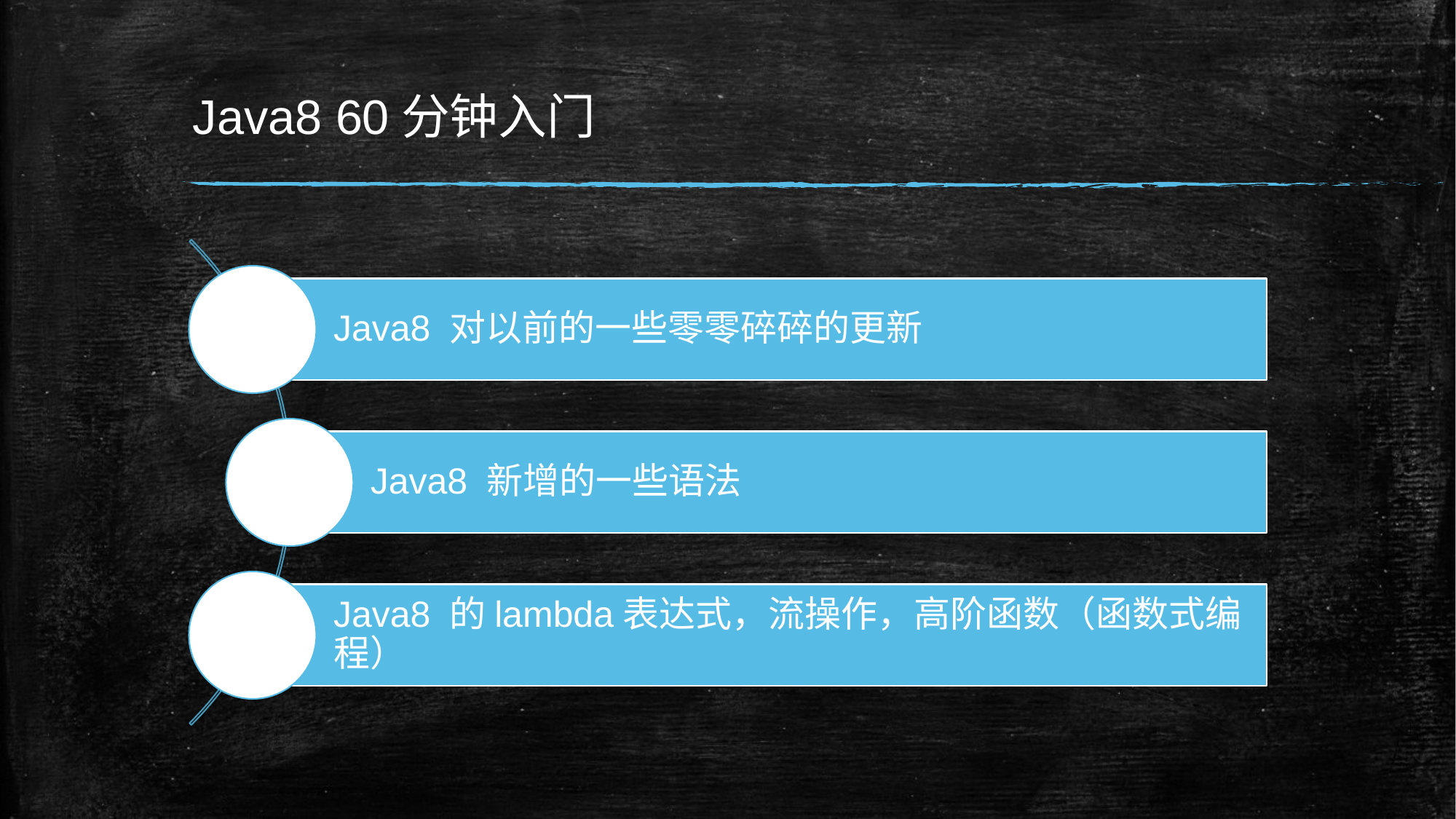

# Java8 60分钟入门
Java8 对以前的一些零零碎碎的更新
Java8 新增的一些语法
Java8 的lambda表达式，流操作，高阶函数（函数式编程）